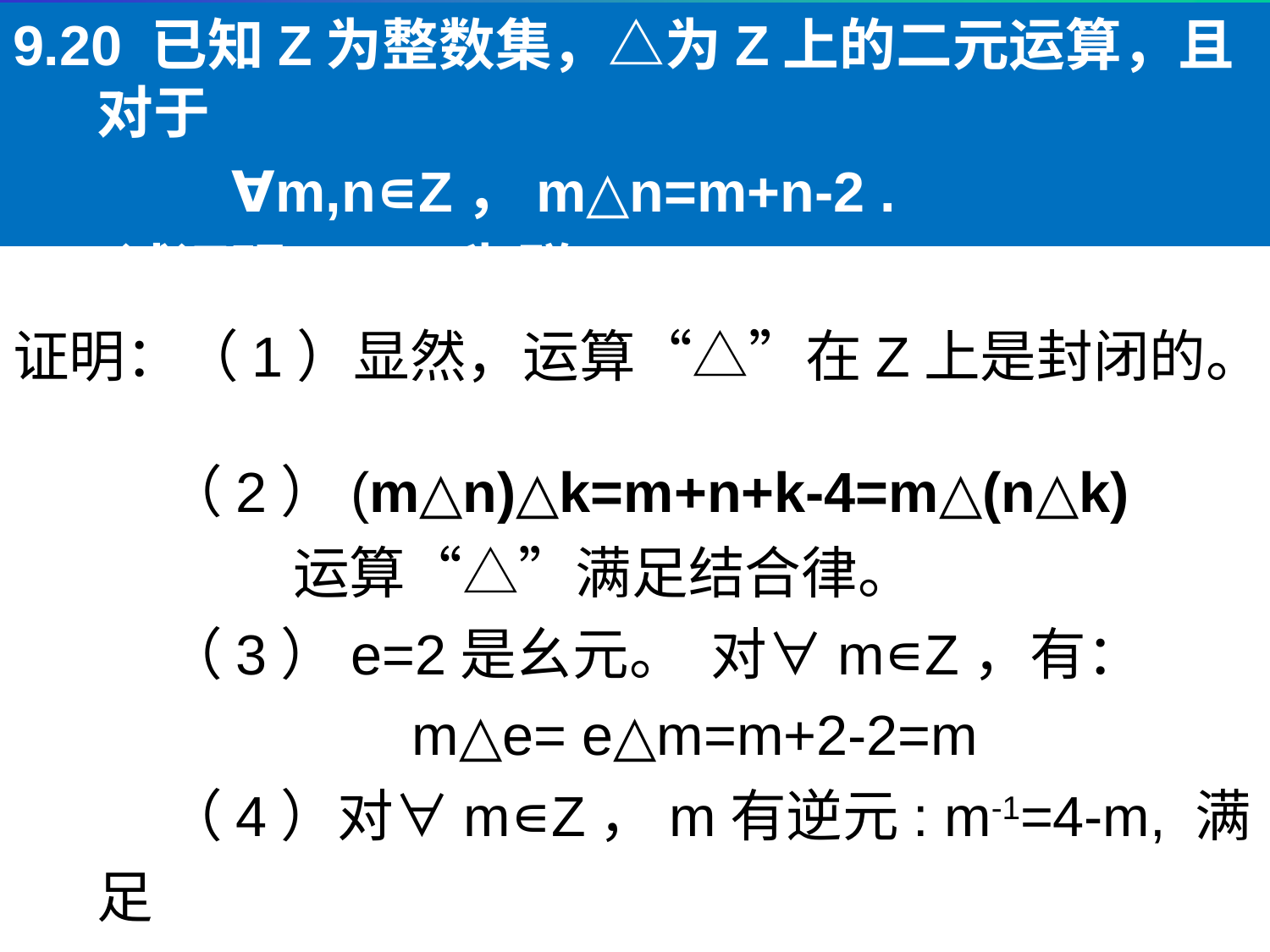

9.20 已知Z为整数集，△为Z上的二元运算，且对于
              ∀m,n∊Z，m△n=m+n-2 .
       试证明(Z, △)为群。
证明：（1）显然，运算“△”在Z上是封闭的。
           （2）(m△n)△k=m+n+k-4=m△(n△k)
                     运算“△”满足结合律。
           （3）e=2是幺元。  对∀m∊Z，有：
		            m△e= e△m=m+2-2=m
           （4）对∀m∊Z，m有逆元: m-1=4-m, 满足
                         m△(4-m)=(4-m)△m=2=e
	        综上所述， (Z，△)是一个群